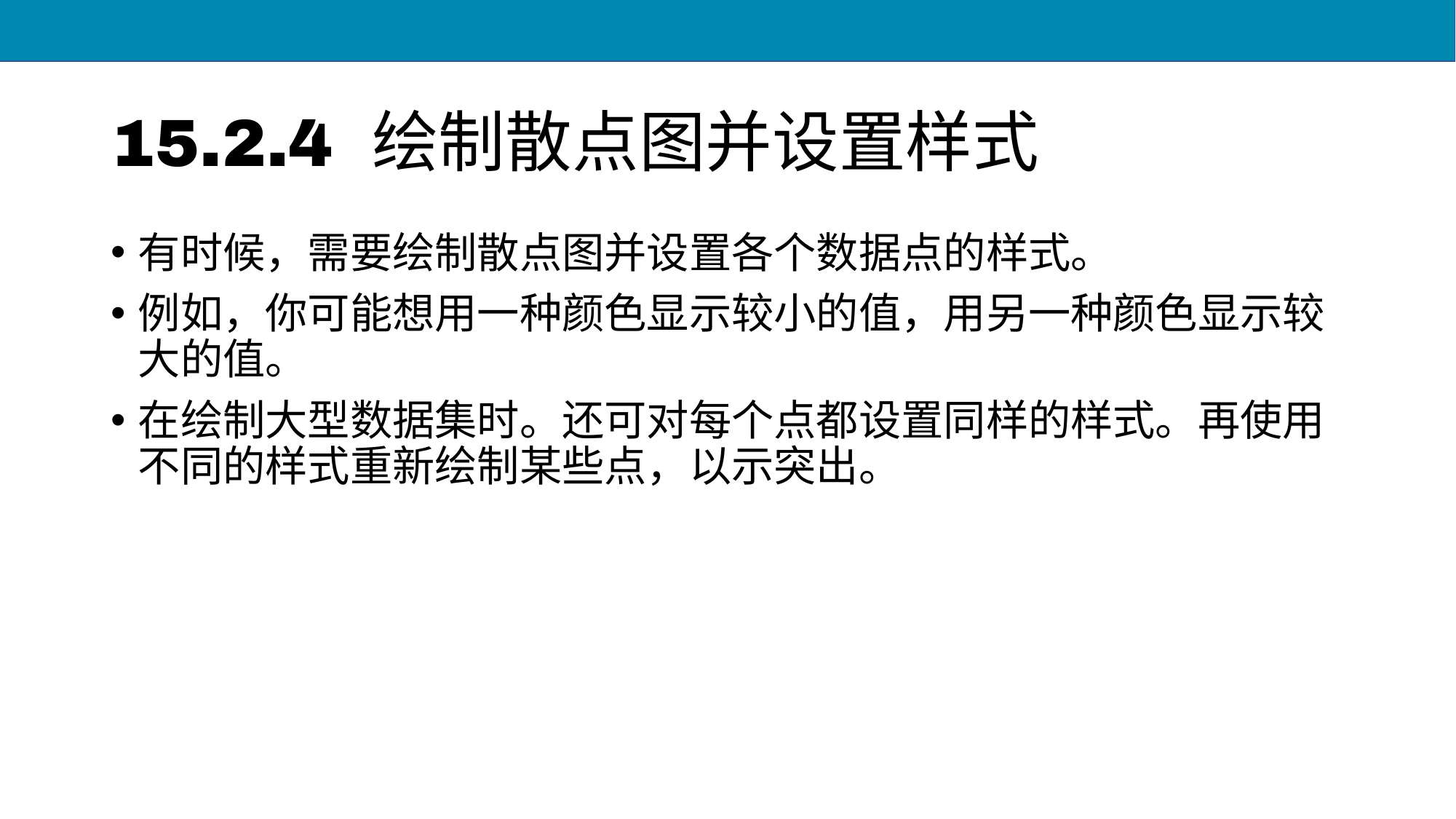

# 15.2.4 绘制散点图并设置样式
有时候，需要绘制散点图并设置各个数据点的样式。
例如，你可能想用一种颜色显示较小的值，用另一种颜色显示较大的值。
在绘制大型数据集时。还可对每个点都设置同样的样式。再使用不同的样式重新绘制某些点，以示突出。